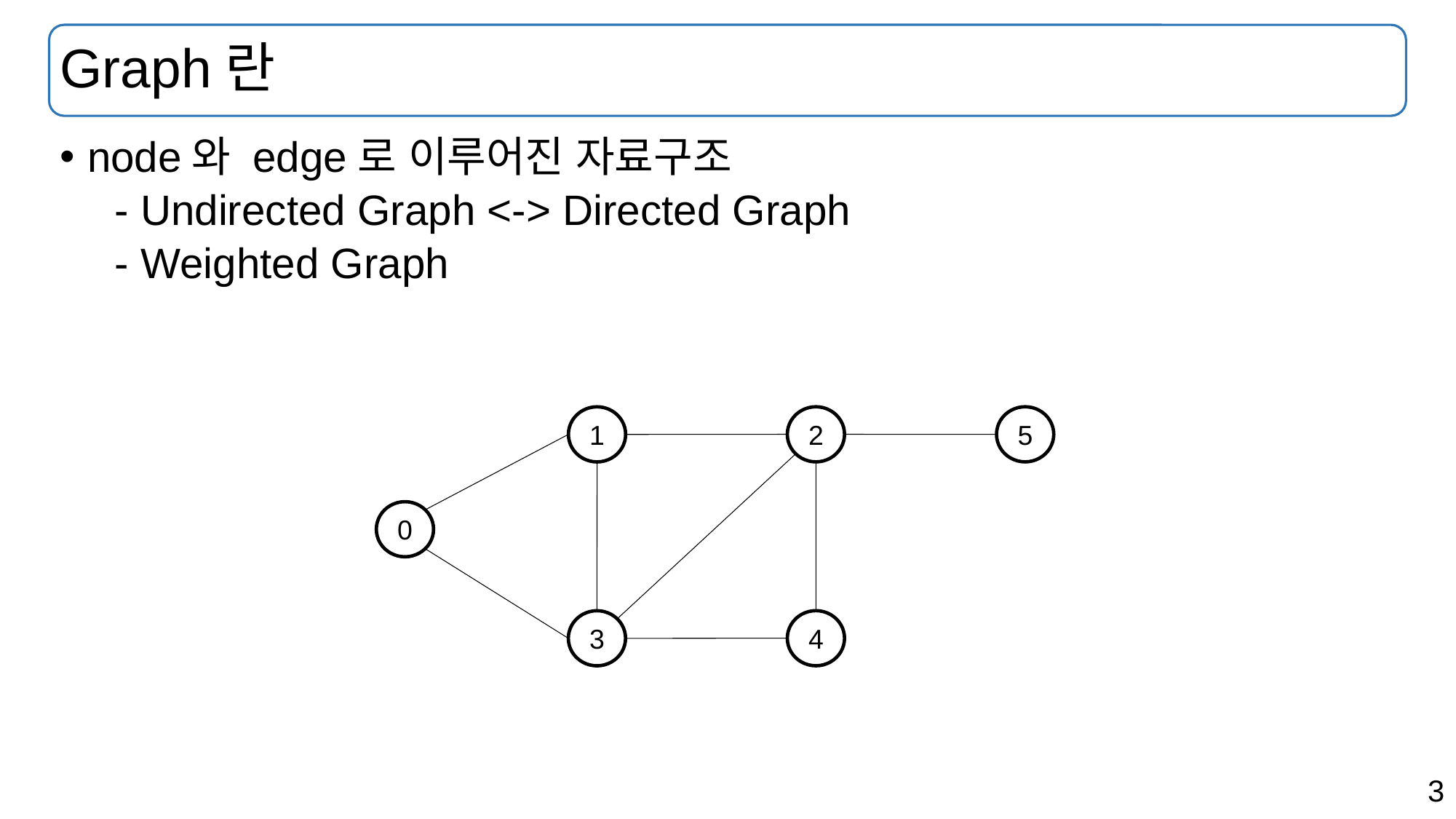

# Graph란
node와 edge로 이루어진 자료구조
- Undirected Graph <-> Directed Graph
- Weighted Graph
2
5
1
0
4
3